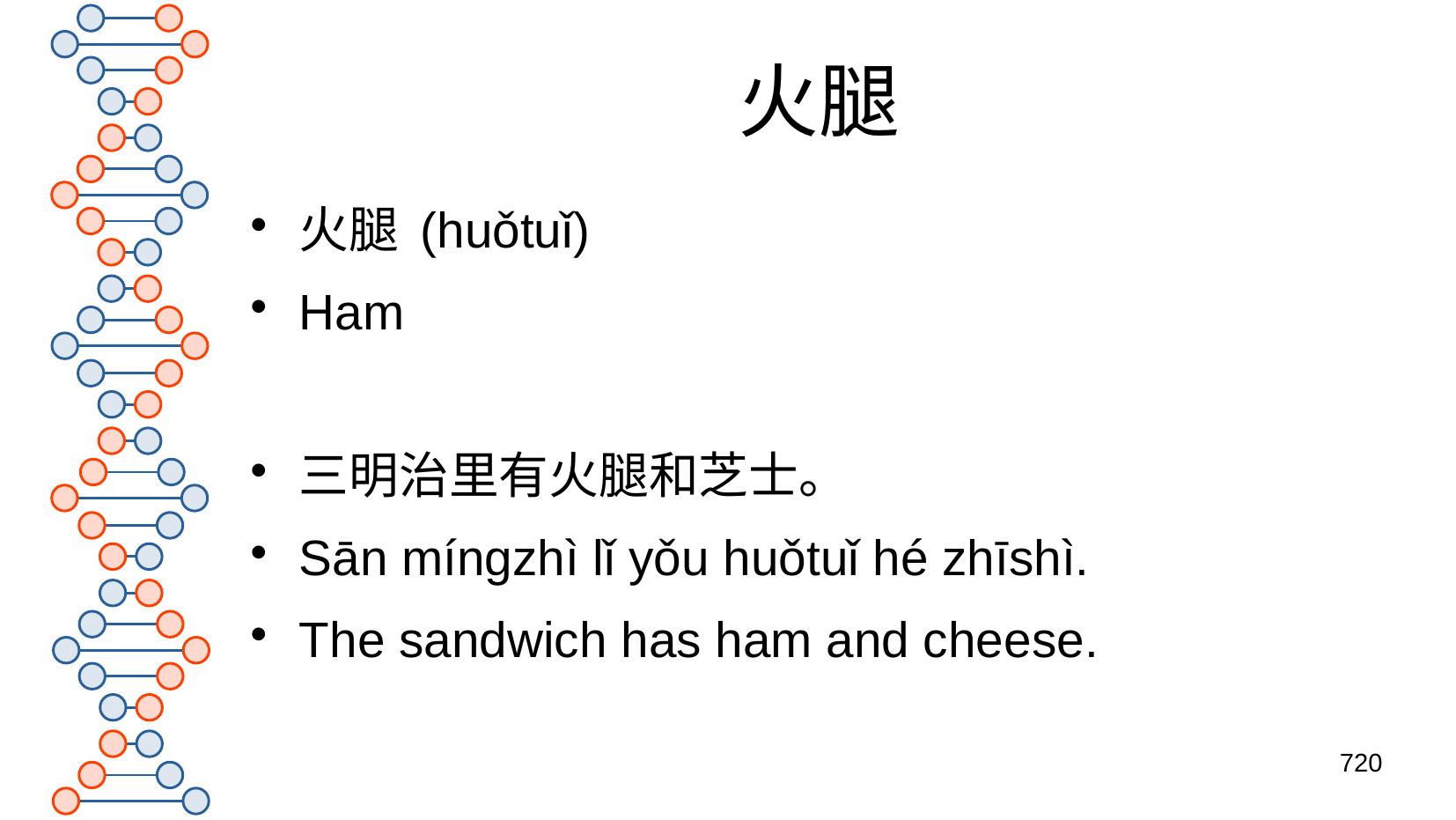

# 火腿
火腿 (huǒtuǐ)
Ham

三明治里有火腿和芝士。
Sān míngzhì lǐ yǒu huǒtuǐ hé zhīshì.
The sandwich has ham and cheese.

720